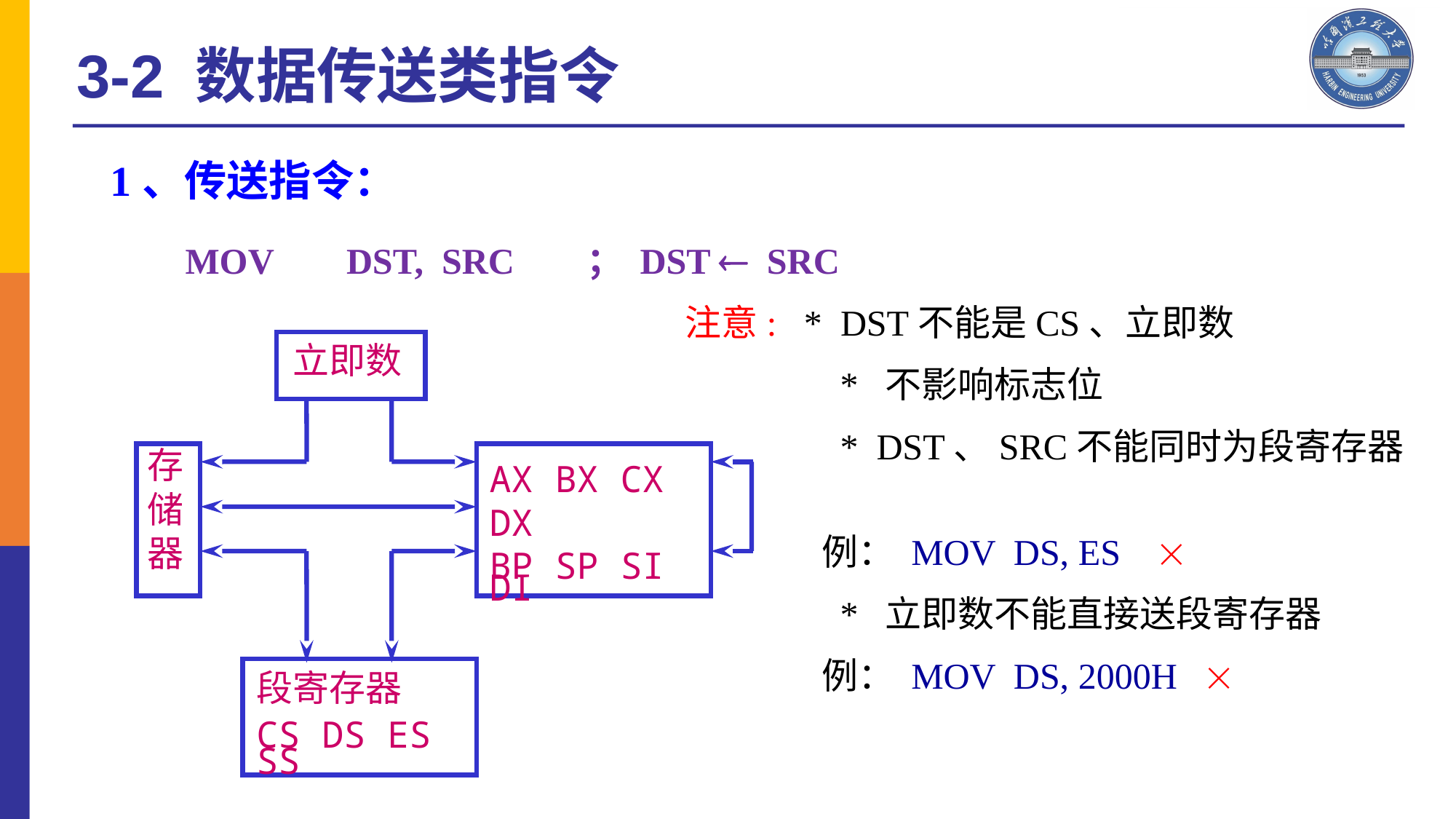

3-2 数据传送类指令
1、传送指令：
MOV        DST,  SRC       ； DST ←  SRC
                                                            注意:   *  DST不能是CS、立即数
                                                                  *  不影响标志位
                                                                  *  DST、SRC不能同时为段寄存器
                                                                      例： MOV  DS, ES    ×
                                                                  *  立即数不能直接送段寄存器
                                                                      例： MOV  DS, 2000H   ×

立即数

AX BX CX DX
BP SP SI DI
存
储
器

段寄存器
CS DS ES SS